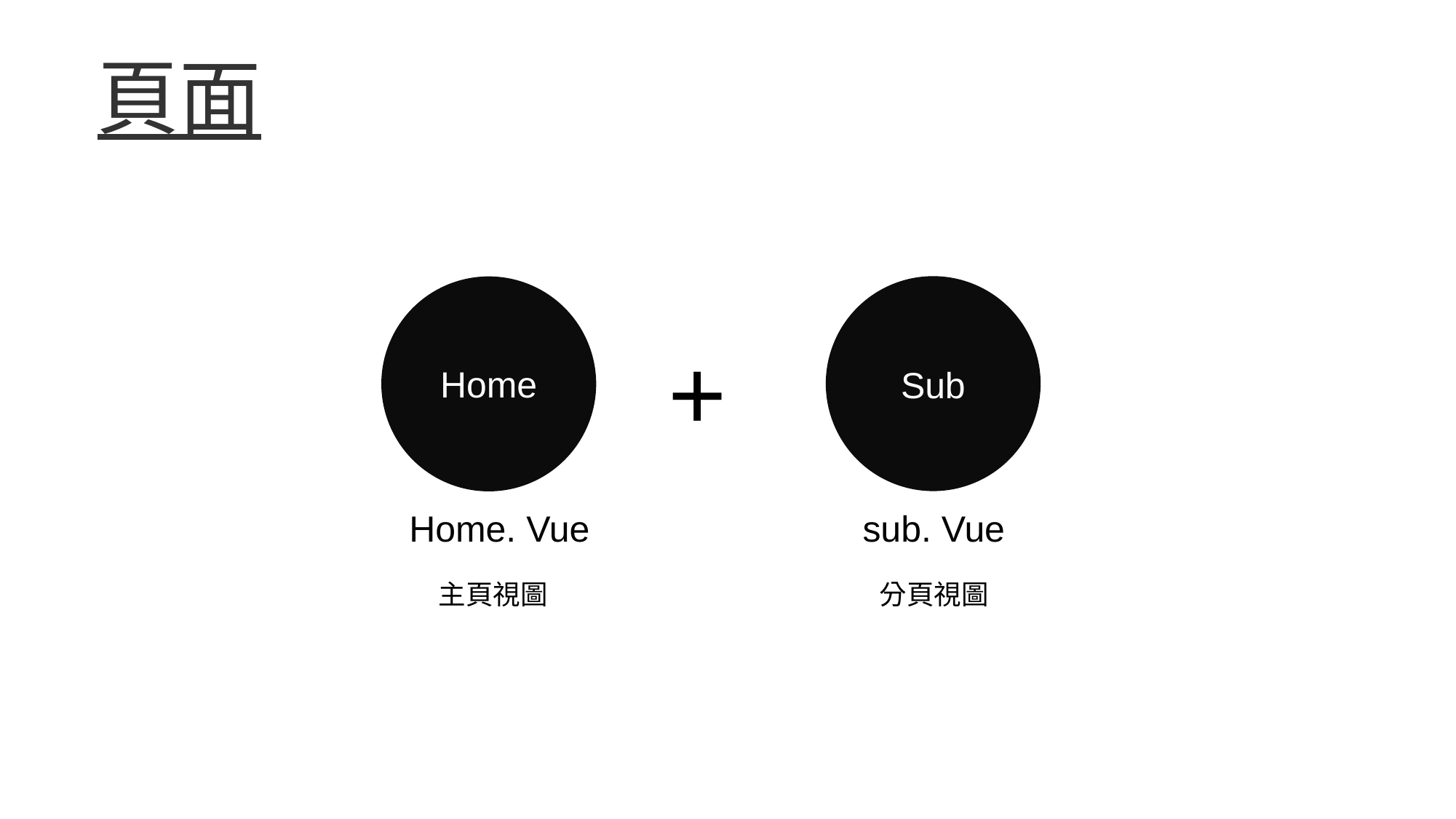

頁面一覽

+
Home
Sub
Home. Vue
sub. Vue
主頁視圖
分頁視圖